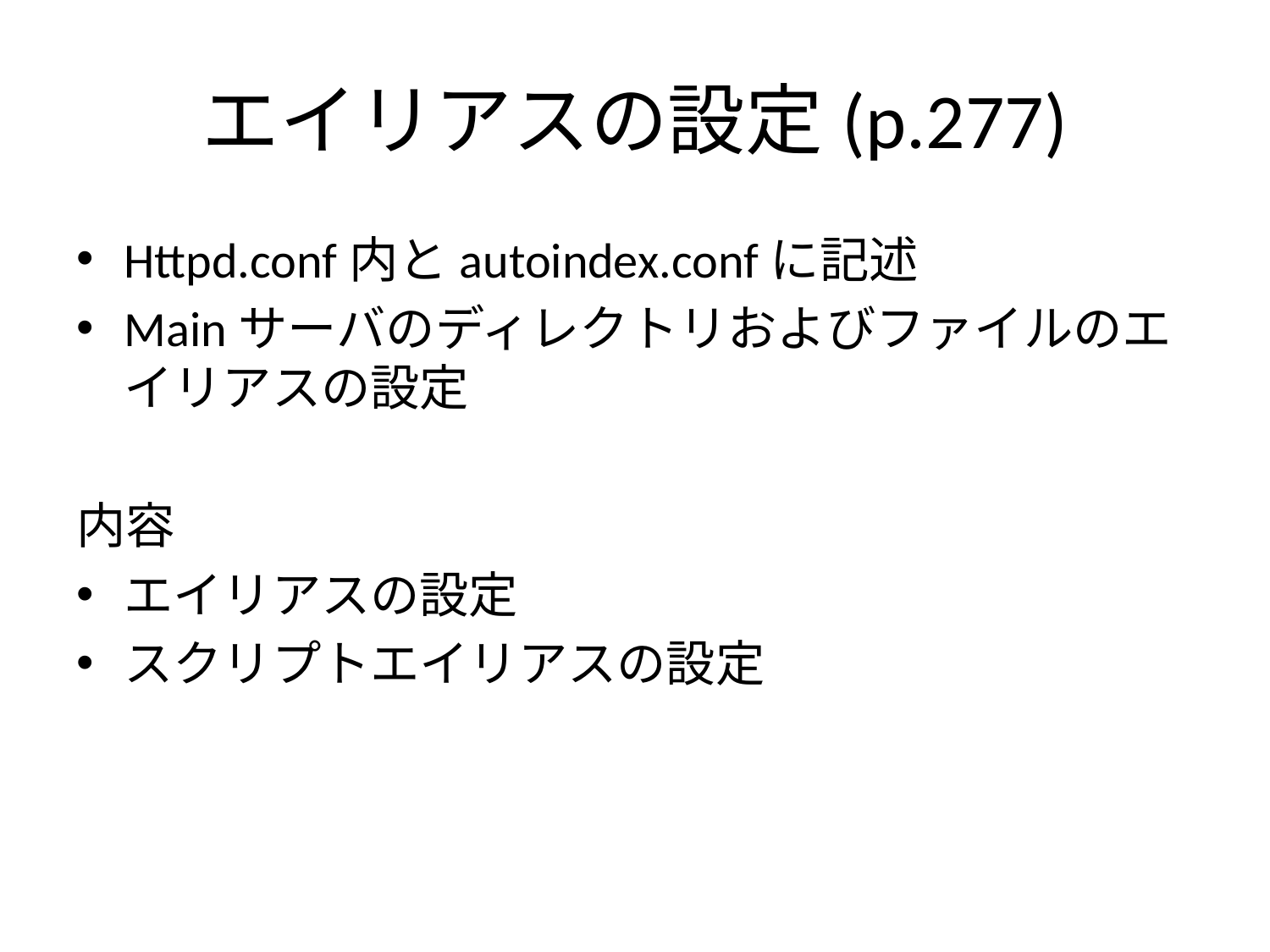

# エイリアスの設定(p.277)
Httpd.conf内とautoindex.confに記述
Mainサーバのディレクトリおよびファイルのエイリアスの設定

内容
エイリアスの設定
スクリプトエイリアスの設定